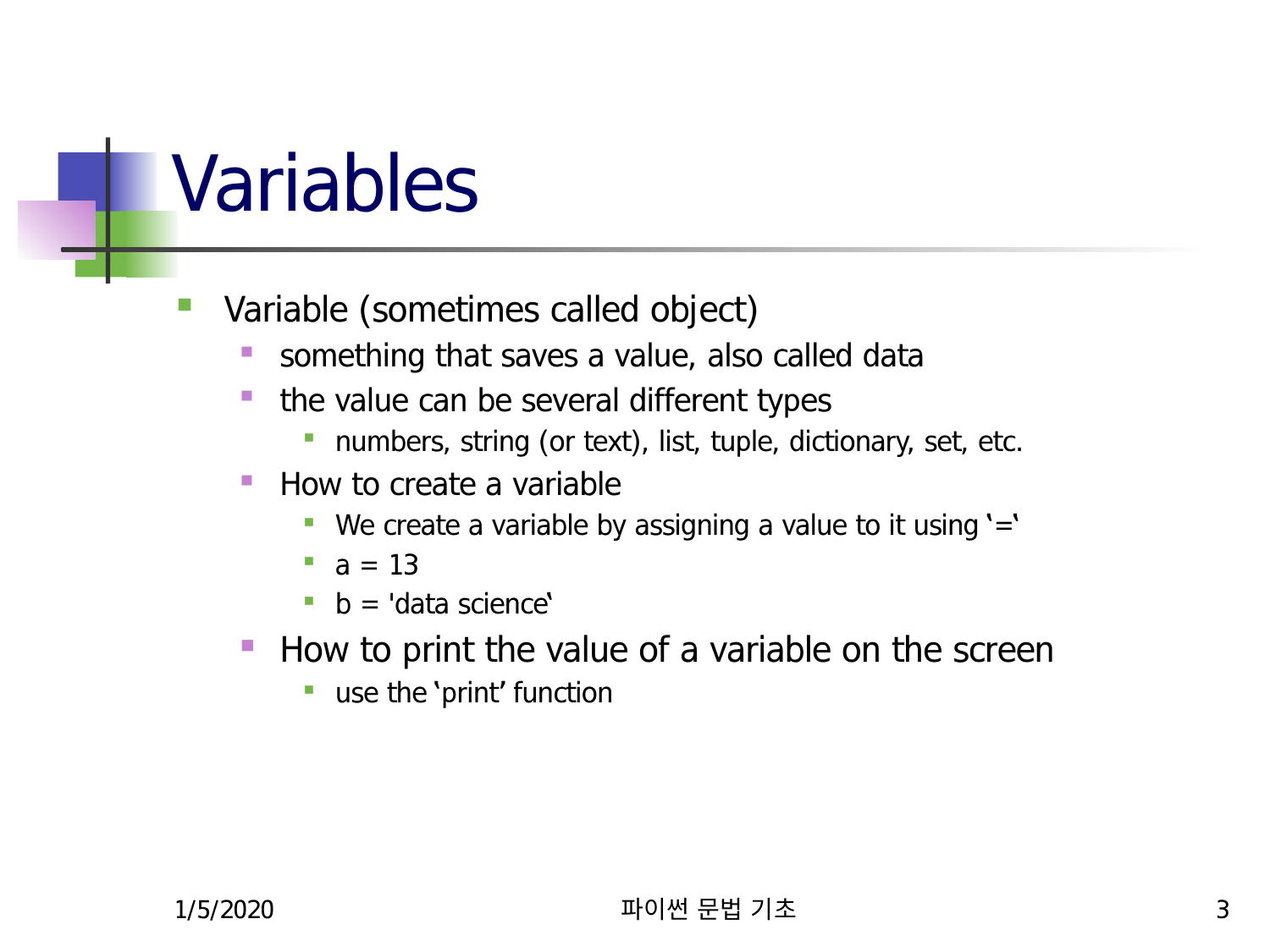

# Variables
Variable (sometimes called object)
something that saves a value, also called data
the value can be several different types
numbers, string (or text), list, tuple, dictionary, set, etc.
How to create a variable
We create a variable by assigning a value to it using ‘=‘
a = 13
b = 'data science‘
How to print the value of a variable on the screen
use the ‘print’ function
1/5/2020
파이썬 문법 기초
3